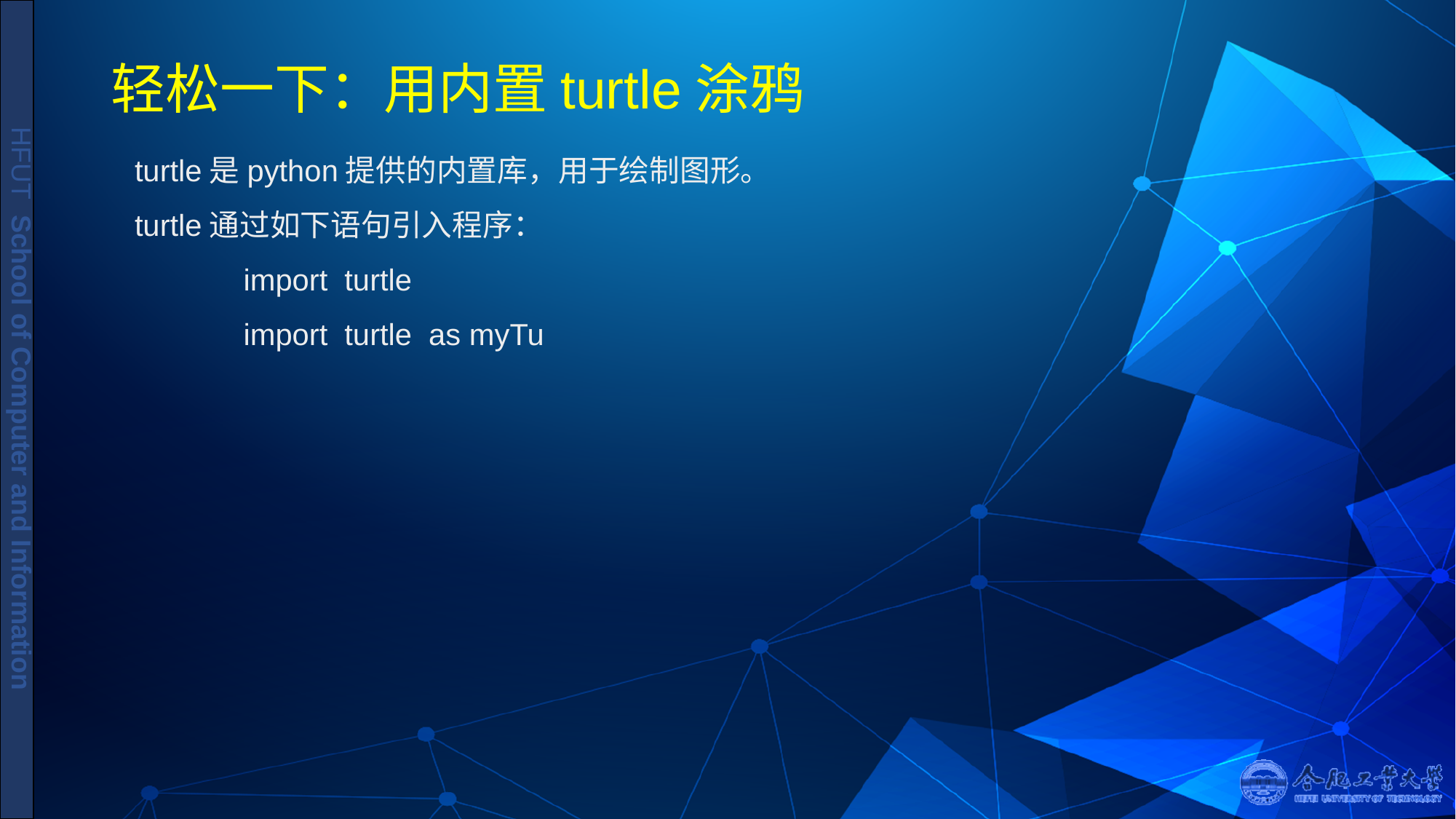

# 轻松一下：用内置turtle涂鸦
      turtle是python提供的内置库，用于绘制图形。
      turtle通过如下语句引入程序：
                   import  turtle
                   import  turtle  as myTu